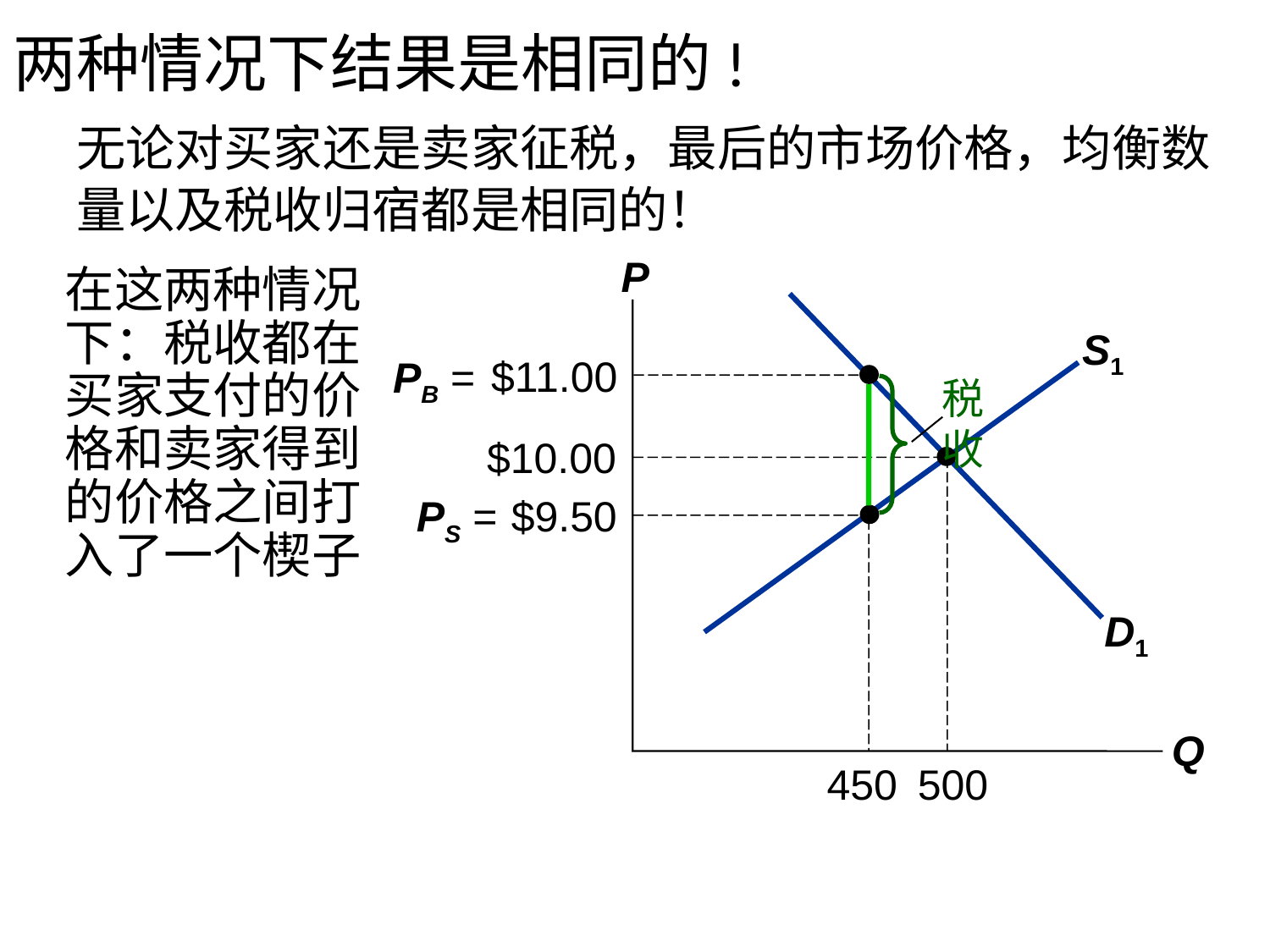

两种情况下结果是相同的!
#
无论对买家还是卖家征税，最后的市场价格，均衡数量以及税收归宿都是相同的！
P

Q

在这两种情况下：税收都在买家支付的价格和卖家得到的价格之间打入了一个楔子

D1
S1

PB =
$11.00

税收

$10.00

500
PS =
$9.50

450